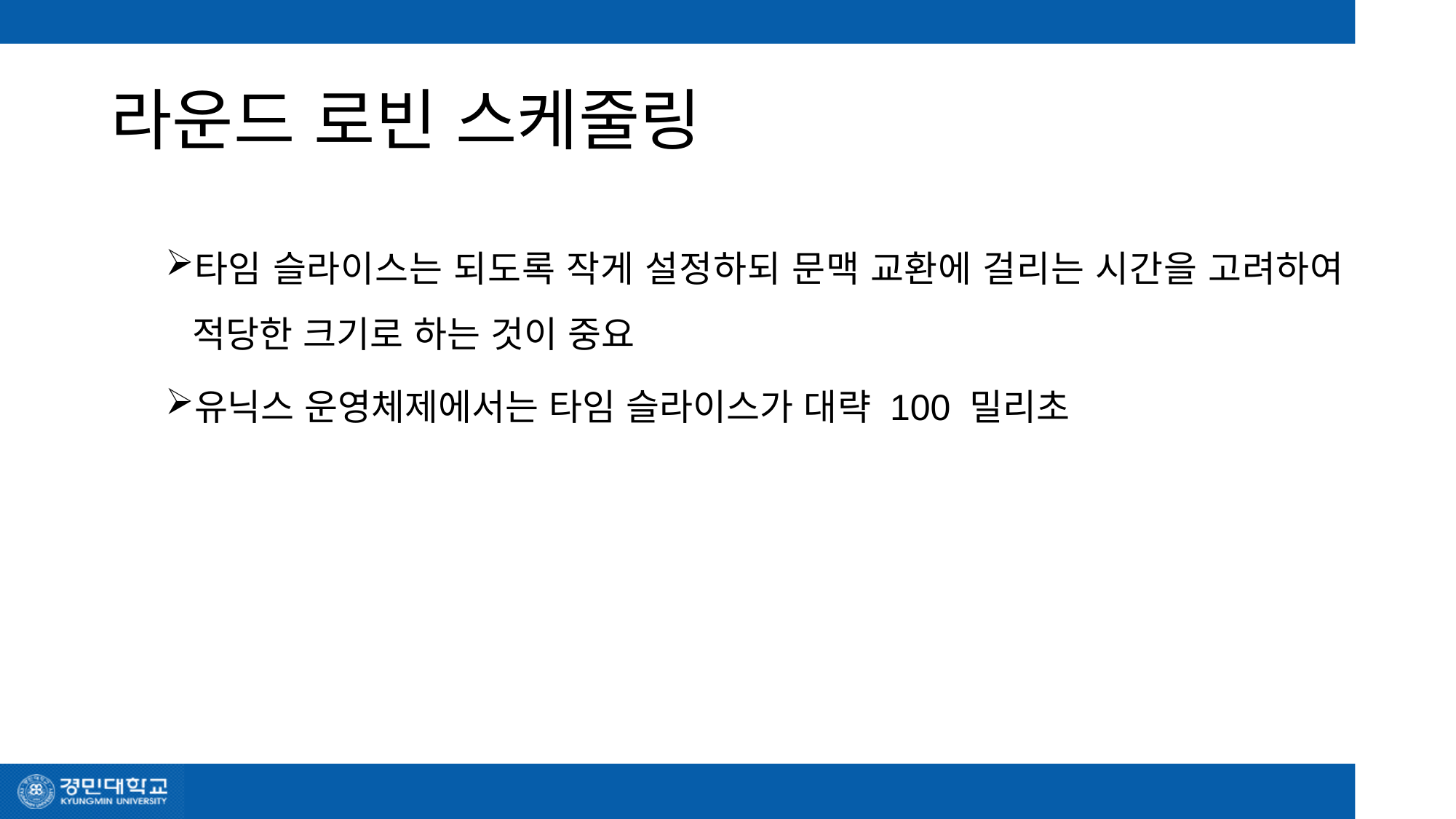

# 라운드 로빈 스케줄링
타임 슬라이스는 되도록 작게 설정하되 문맥 교환에 걸리는 시간을 고려하여 적당한 크기로 하는 것이 중요
유닉스 운영체제에서는 타임 슬라이스가 대략 100 밀리초